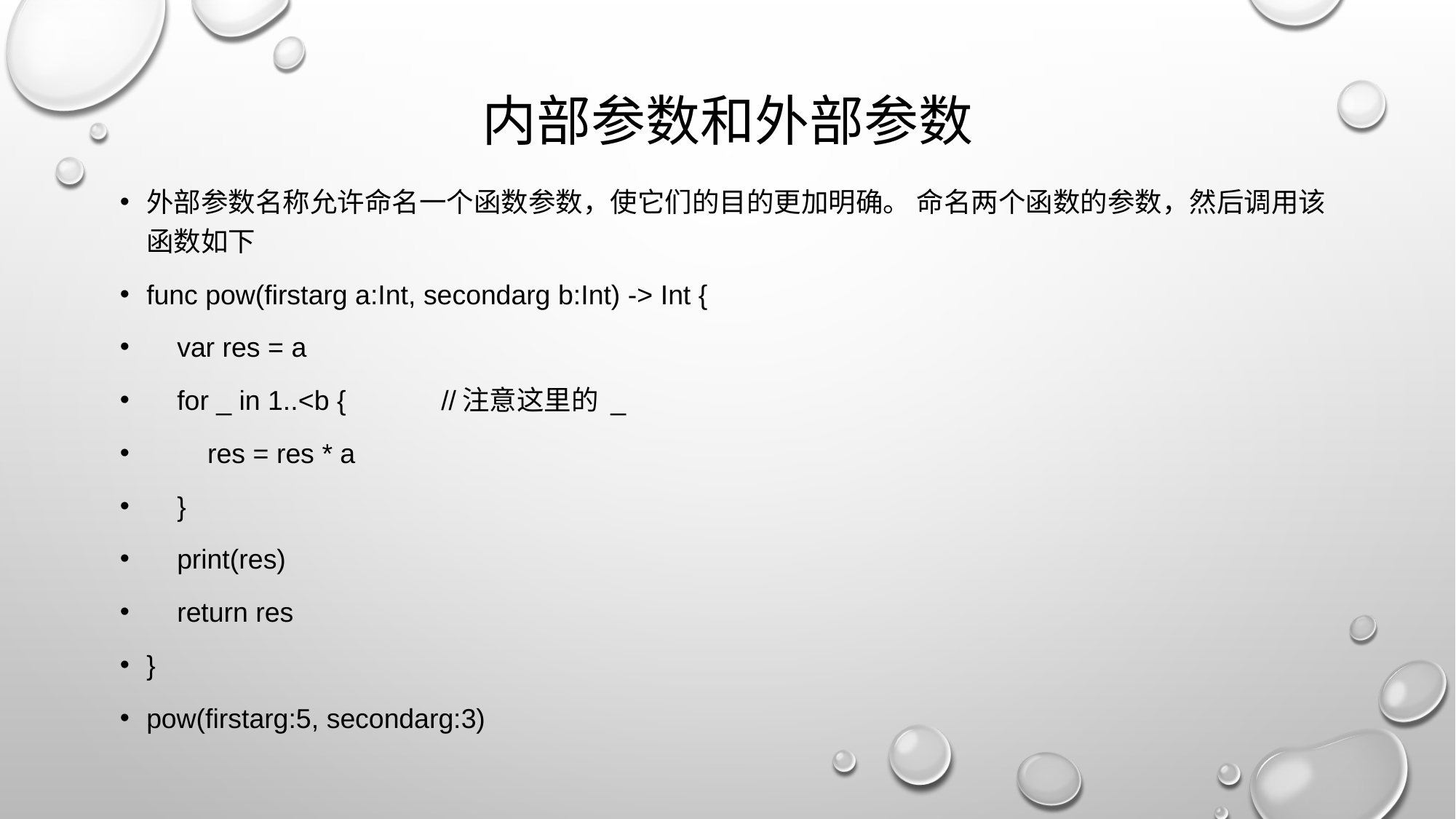

# 内部参数和外部参数
外部参数名称允许命名一个函数参数，使它们的目的更加明确。 命名两个函数的参数，然后调用该函数如下
func pow(firstarg a:Int, secondarg b:Int) -> Int {
    var res = a
    for _ in 1..<b {	//注意这里的 _
        res = res * a
    }
    print(res)
    return res
}
pow(firstarg:5, secondarg:3)